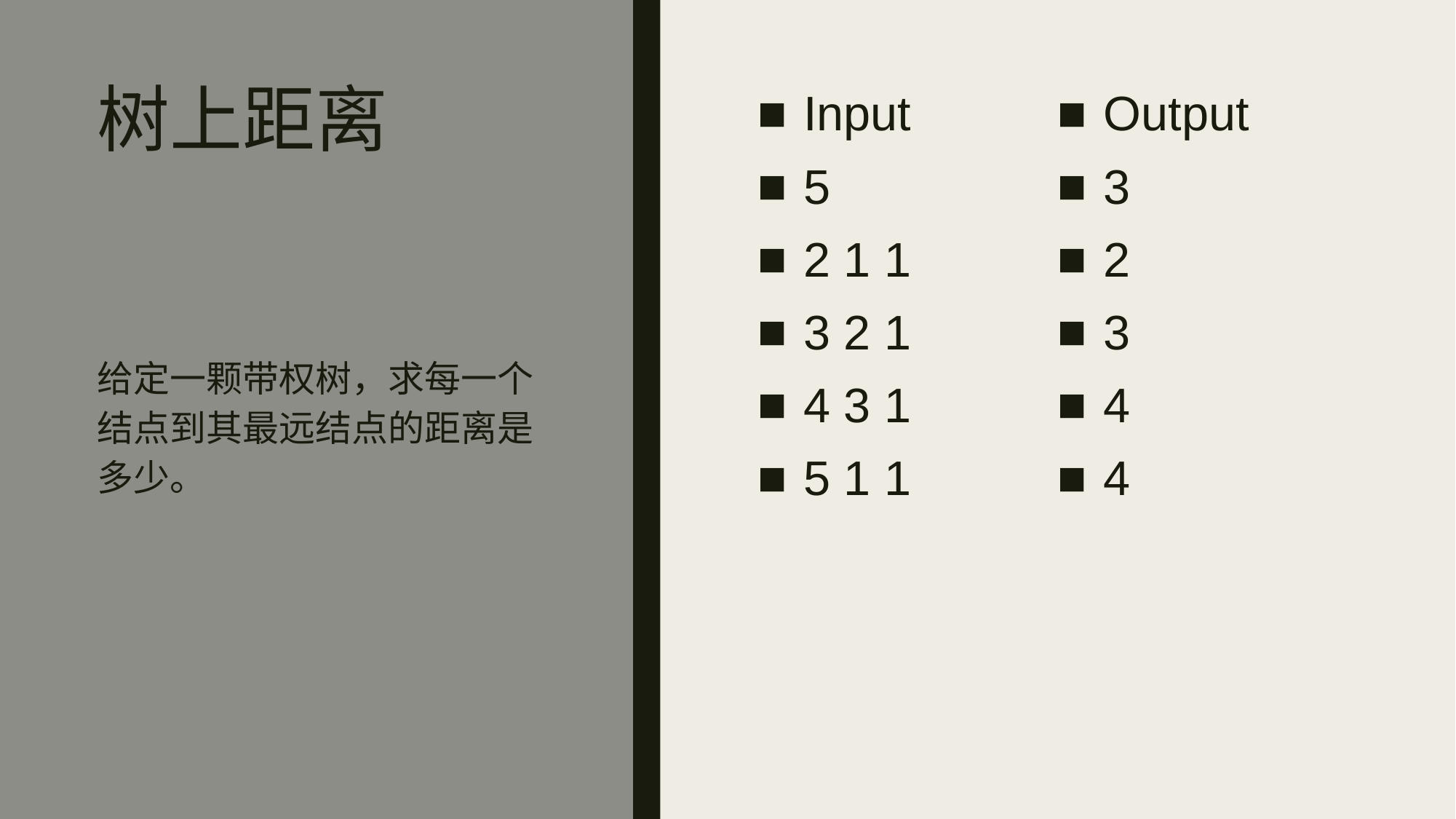

# 树上距离
Input
5
2 1 1
3 2 1
4 3 1
5 1 1

Output
3
2
3
4
4
给定一颗带权树，求每一个结点到其最远结点的距离是多少。